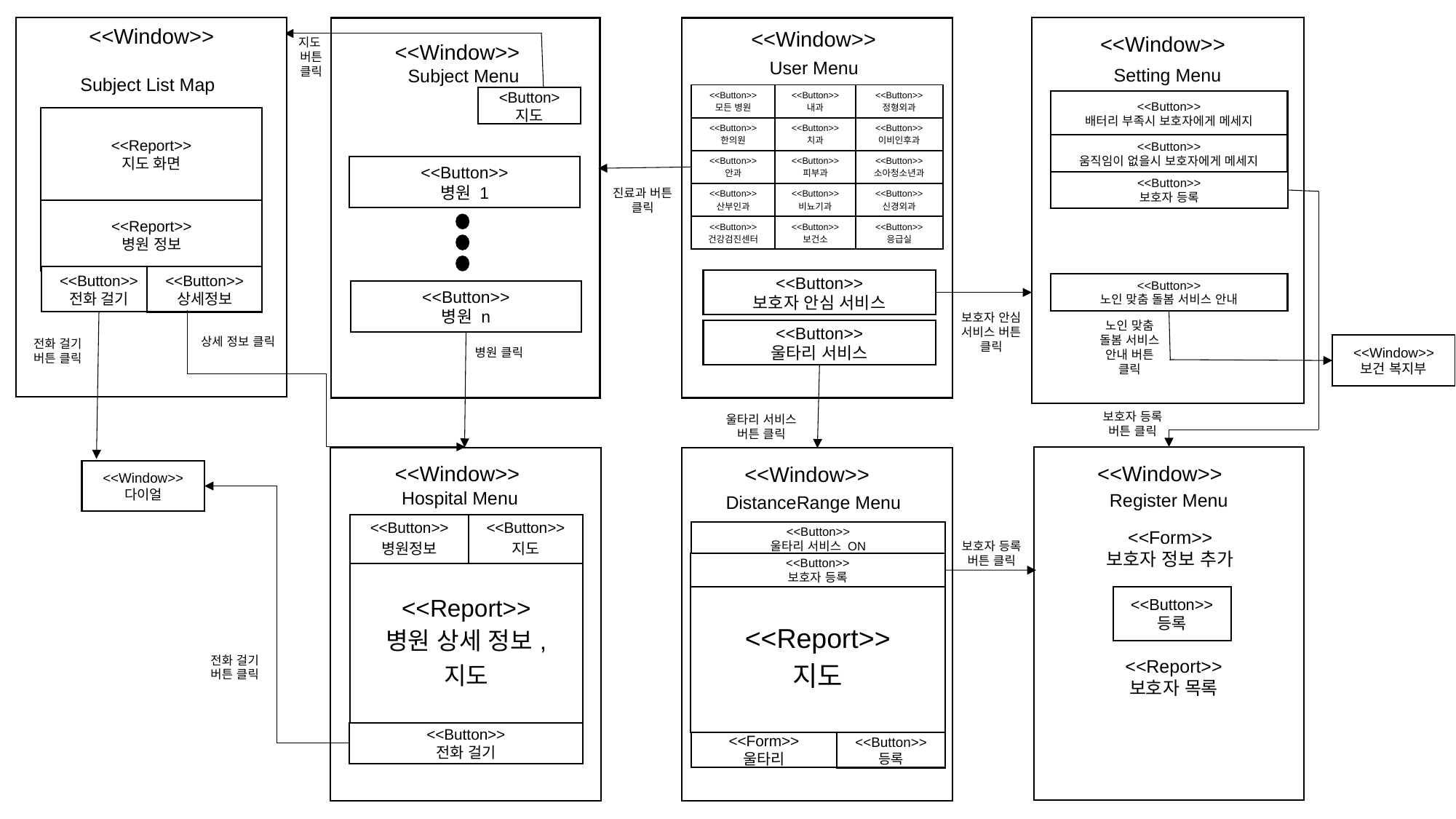

<<Window>>

<<Window>>
<<Window>>
지도
버튼
클릭
<<Window>>
User Menu
Setting Menu
Subject Menu
Subject List Map
| <<Button>> 모든 병원 | <<Button>> 내과 | <<Button>> 정형외과 |
| --- | --- | --- |
| <<Button>> 한의원 | <<Button>> 치과 | <<Button>> 이비인후과 |
| <<Button>> 안과 | <<Button>> 피부과 | <<Button>> 소아청소년과 |
| <<Button>> 산부인과 | <<Button>> 비뇨기과 | <<Button>> 신경외과 |
| <<Button>> 건강검진센터 | <<Button>> 보건소 | <<Button>> 응급실 |
<Button>
지도
<<Button>>
배터리 부족시 보호자에게 메세지
<<Report>>
지도 화면
<<Button>>
움직임이 없을시 보호자에게 메세지
<<Button>>
병원 1
<<Button>>
보호자 등록
진료과 버튼
클릭
<<Report>>
병원 정보

<<Button>>
전화 걸기
<<Button>>
상세정보
<<Button>>
보호자 안심 서비스
<<Button>>
노인 맞춤 돌봄 서비스 안내
<<Button>>
병원 n
보호자 안심 서비스 버튼 클릭
노인 맞춤 돌봄 서비스 안내 버튼 클릭
<<Button>>
울타리 서비스
상세 정보 클릭
전화 걸기
버튼 클릭
<<Window>>
보건 복지부
병원 클릭
보호자 등록
버튼 클릭
울타리 서비스 버튼 클릭

<<Window>>
<<Window>>
<<Window>>
<<Window>>
다이얼
Hospital Menu
Register Menu
DistanceRange Menu
| <<Button>> 병원정보 | <<Button>> 지도 |
| --- | --- |
| <<Report>> 병원 상세 정보, 지도 |  |
<<Form>>
보호자 정보 추가
<<Button>>
울타리 서비스 ON
보호자 등록
버튼 클릭
<<Button>>
보호자 등록
| <<Report>> 지도 |
| --- |
<<Button>>
등록
전화 걸기
버튼 클릭
<<Report>>
보호자 목록
<<Button>>
전화 걸기
<<Form>>
울타리
<<Button>>
등록